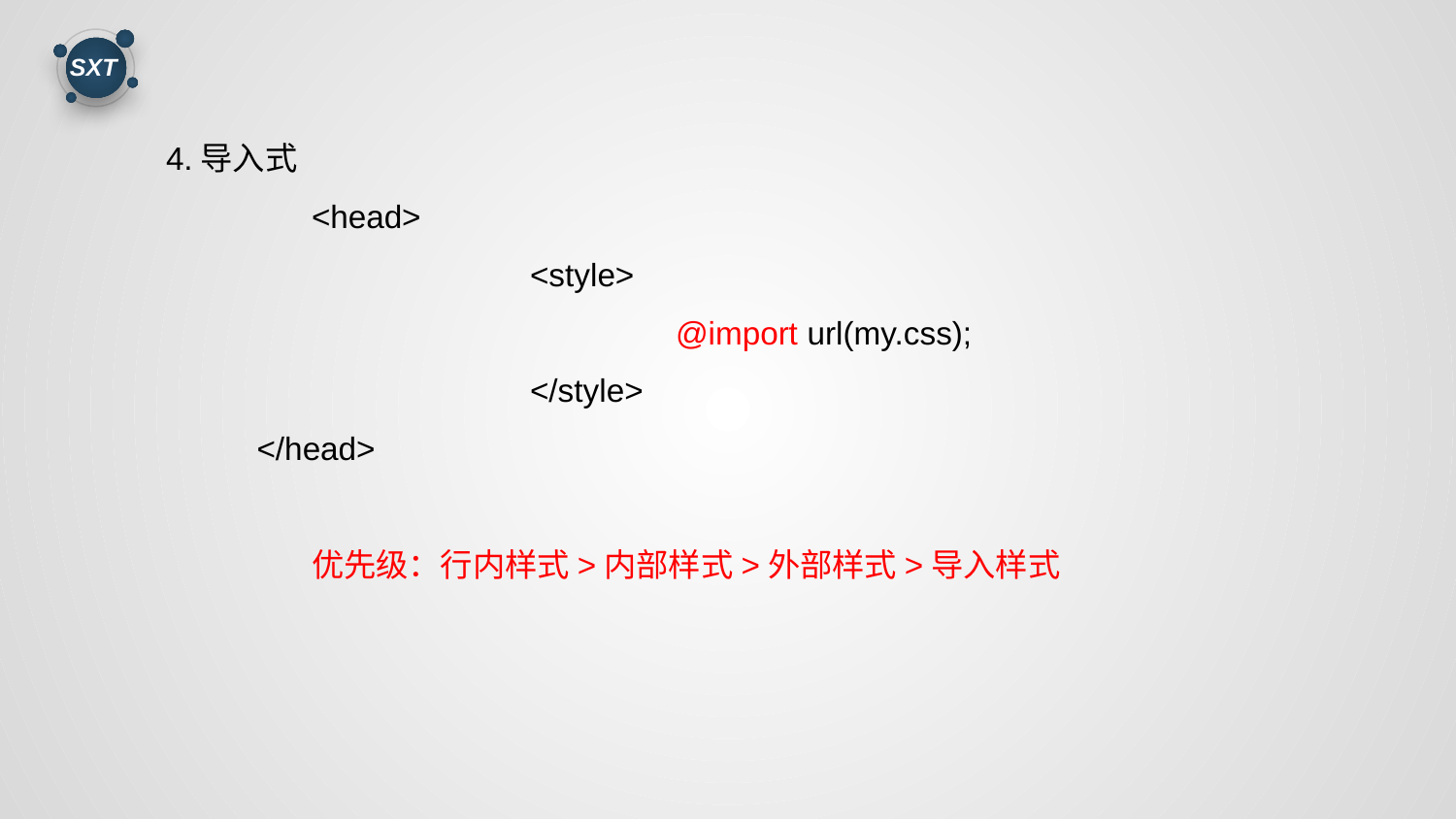

4.导入式
	<head>
		<style>
			@import url(my.css);
		</style>
  </head>

	优先级：行内样式>内部样式>外部样式>导入样式